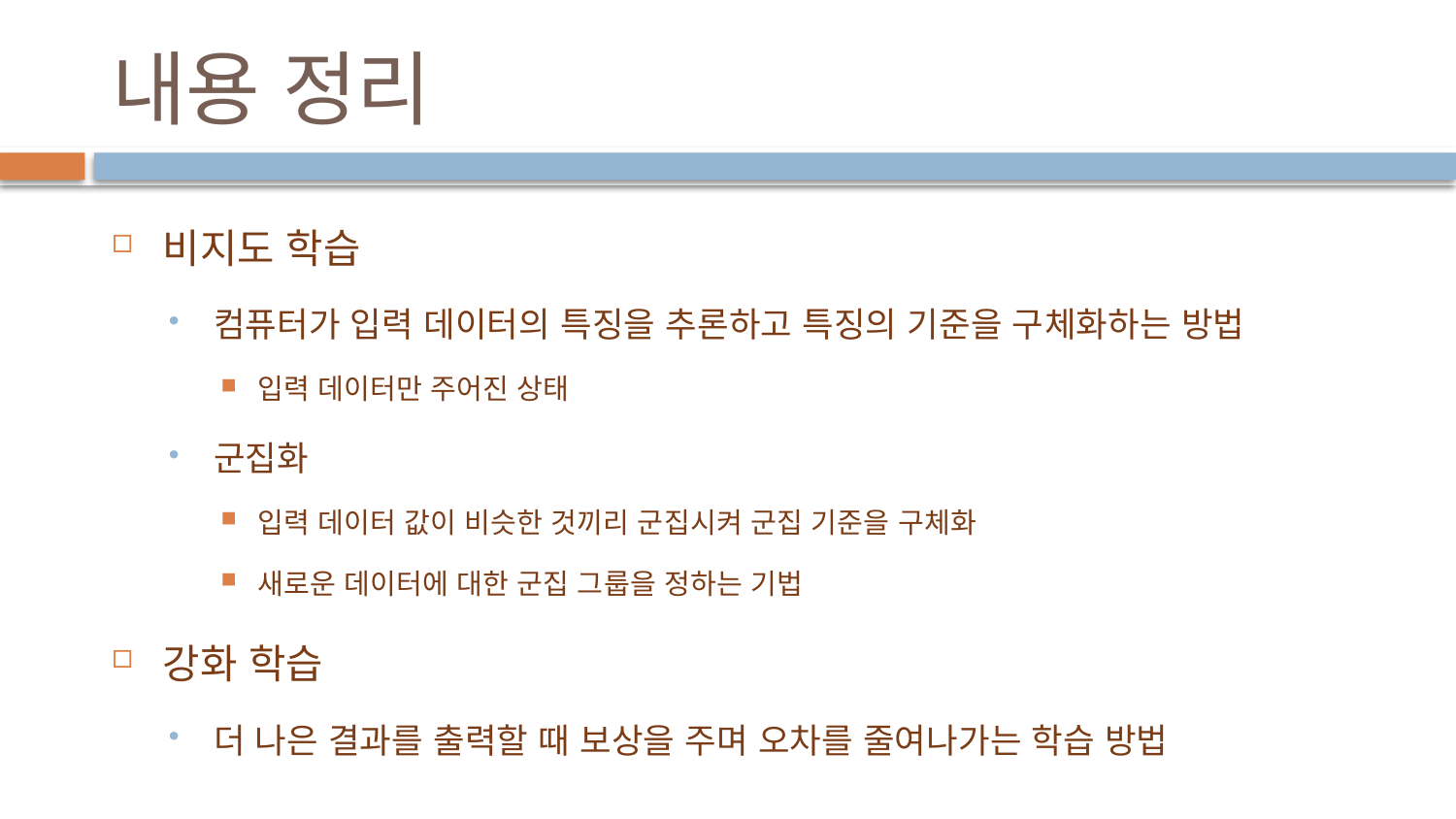

# 내용 정리
비지도 학습
컴퓨터가 입력 데이터의 특징을 추론하고 특징의 기준을 구체화하는 방법
입력 데이터만 주어진 상태
군집화
입력 데이터 값이 비슷한 것끼리 군집시켜 군집 기준을 구체화
새로운 데이터에 대한 군집 그룹을 정하는 기법
강화 학습
더 나은 결과를 출력할 때 보상을 주며 오차를 줄여나가는 학습 방법